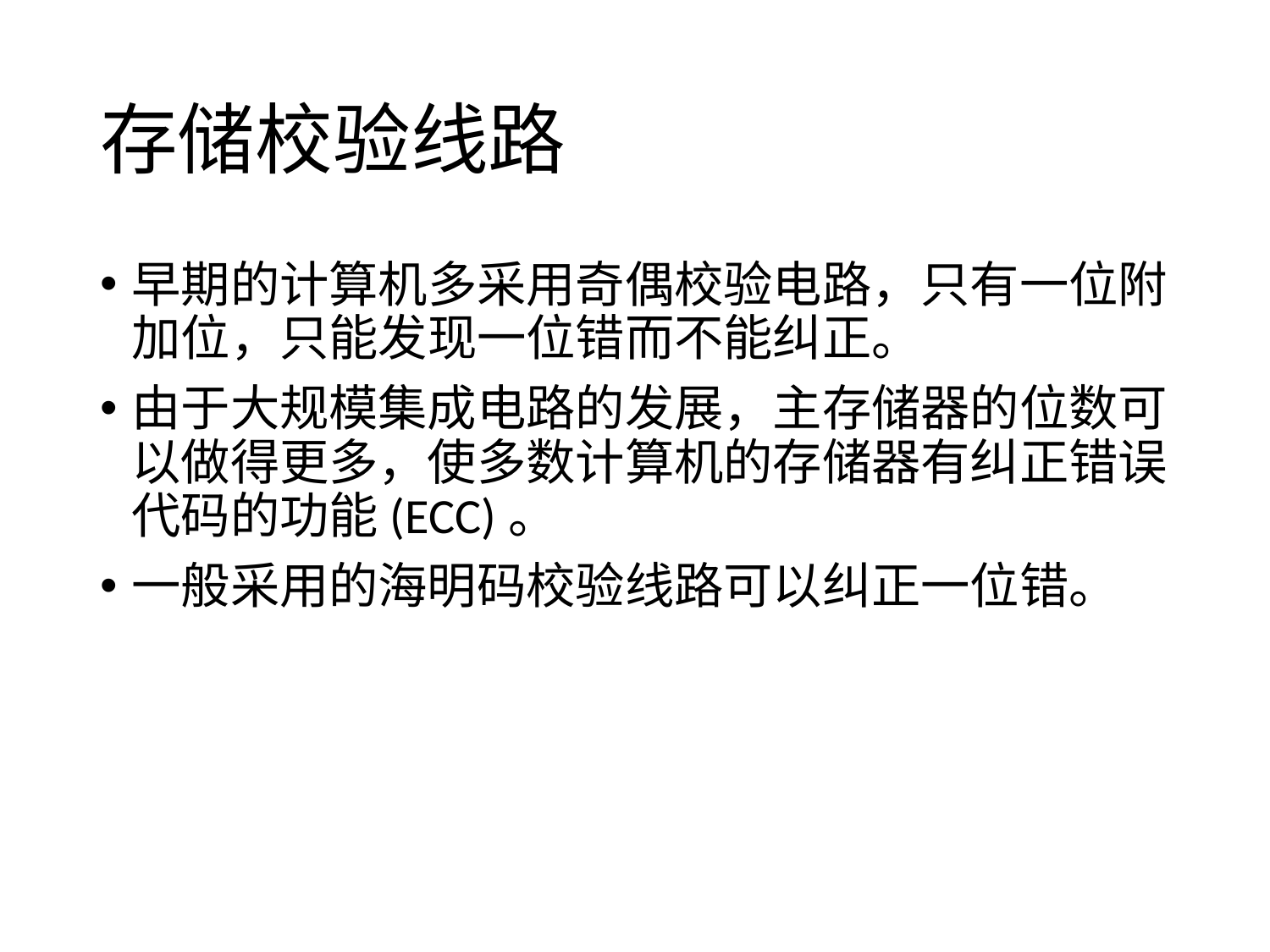

# 存储校验线路
早期的计算机多采用奇偶校验电路，只有一位附加位，只能发现一位错而不能纠正。
由于大规模集成电路的发展，主存储器的位数可以做得更多，使多数计算机的存储器有纠正错误代码的功能(ECC)。
一般采用的海明码校验线路可以纠正一位错。